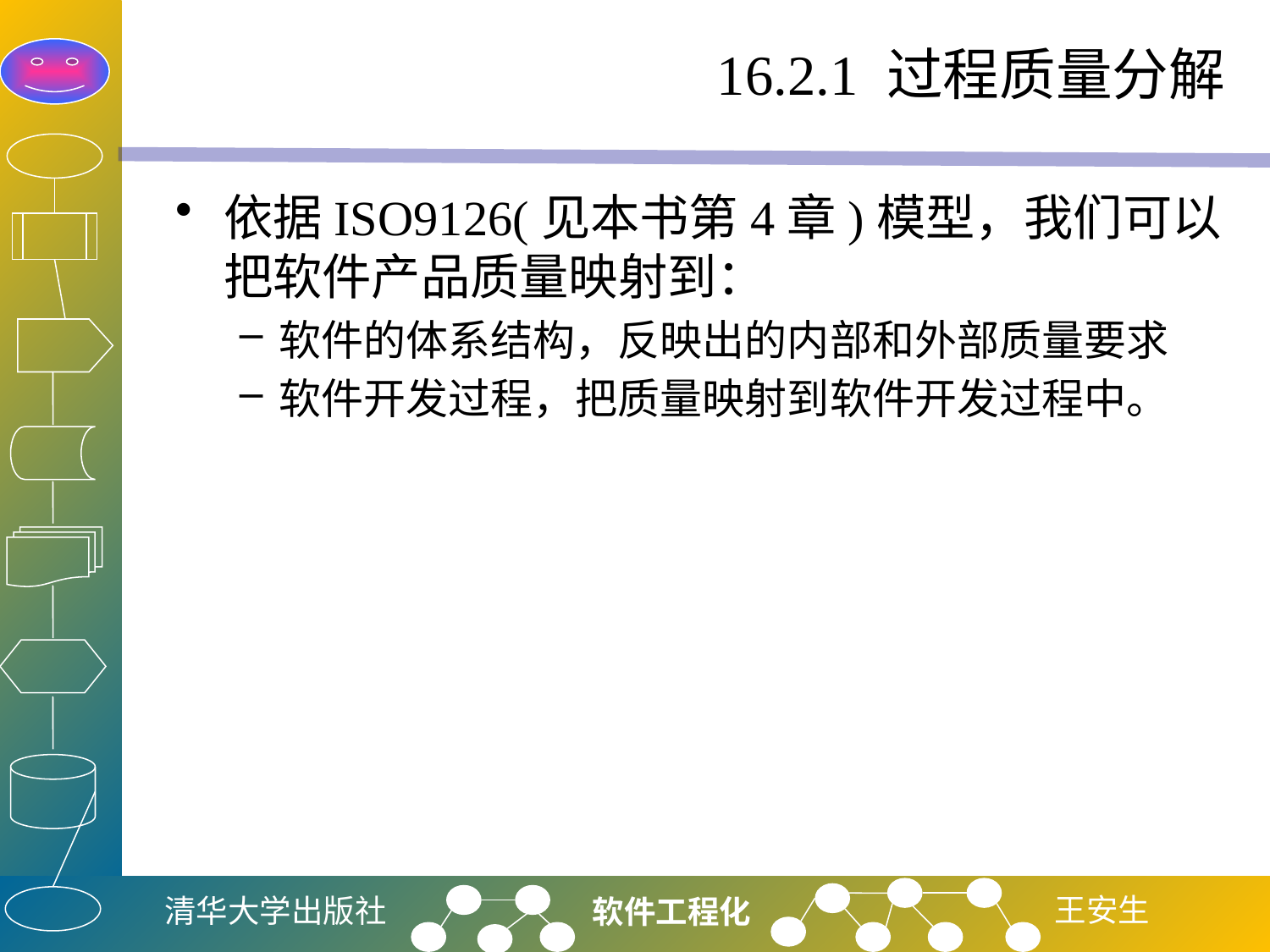

# 16.2.1 过程质量分解
依据ISO9126(见本书第4章)模型，我们可以把软件产品质量映射到：
软件的体系结构，反映出的内部和外部质量要求
软件开发过程，把质量映射到软件开发过程中。